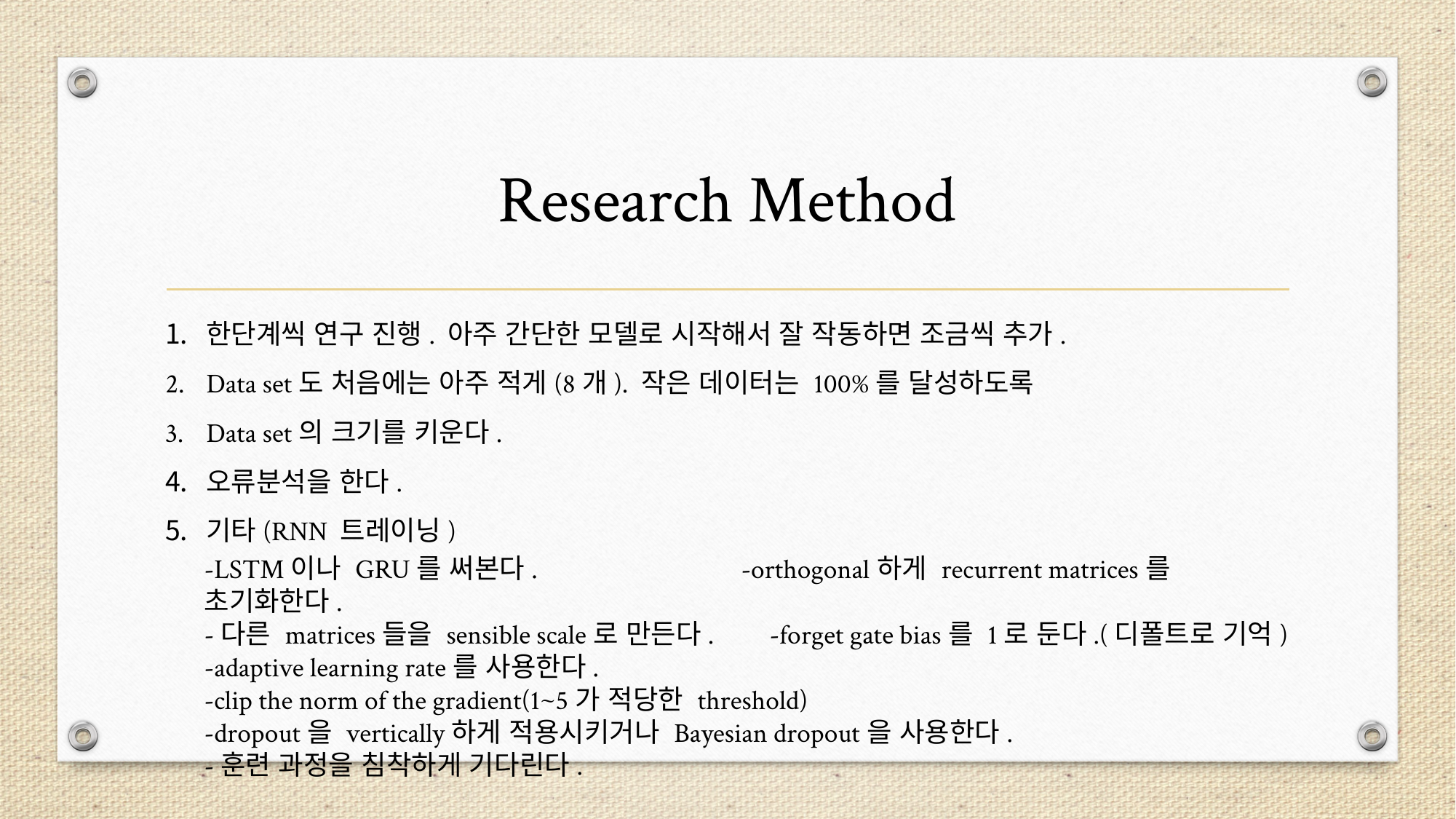

# Research Method
한단계씩 연구 진행. 아주 간단한 모델로 시작해서 잘 작동하면 조금씩 추가.
Data set도 처음에는 아주 적게(8개). 작은 데이터는 100%를 달성하도록
Data set의 크기를 키운다.
오류분석을 한다.
기타(RNN 트레이닝)
-LSTM이나 GRU를 써본다.                                 -orthogonal하게 recurrent matrices를 초기화한다.
-다른 matrices들을 sensible scale로 만든다.         -forget gate bias를 1로 둔다.(디폴트로 기억)
-adaptive learning rate를 사용한다.
-clip the norm of the gradient(1~5가 적당한 threshold)
-dropout을 vertically하게 적용시키거나 Bayesian dropout을 사용한다.
-훈련 과정을 침착하게 기다린다.